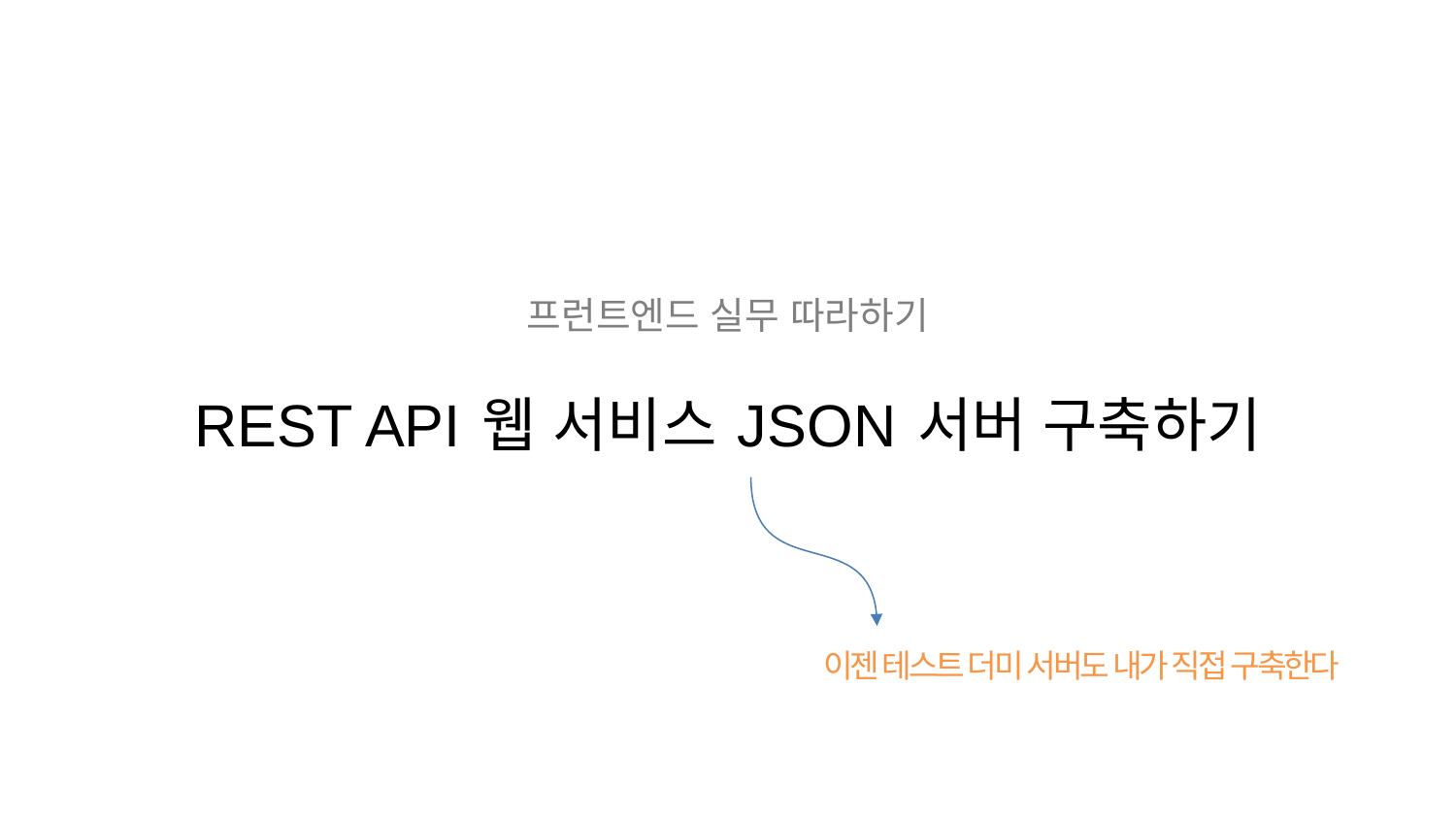

프런트엔드 실무 따라하기
REST API 웹 서비스 JSON 서버 구축하기
이젠 테스트 더미 서버도 내가 직접 구축한다